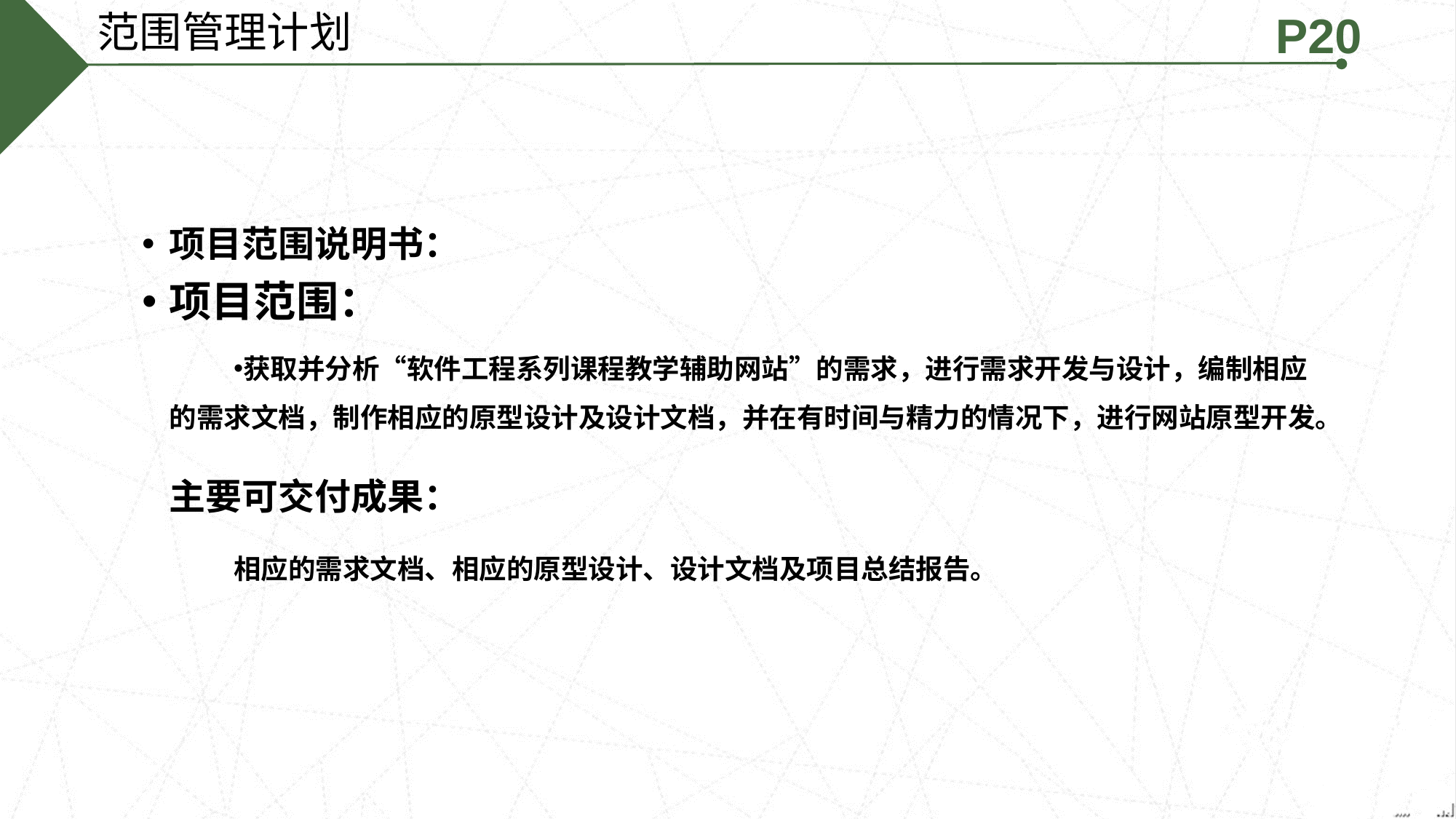

范围管理计划
P20

项目范围说明书：
项目范围：
获取并分析“软件工程系列课程教学辅助网站”的需求，进行需求开发与设计，编制相应的需求文档，制作相应的原型设计及设计文档，并在有时间与精力的情况下，进行网站原型开发。
主要可交付成果：
相应的需求文档、相应的原型设计、设计文档及项目总结报告。